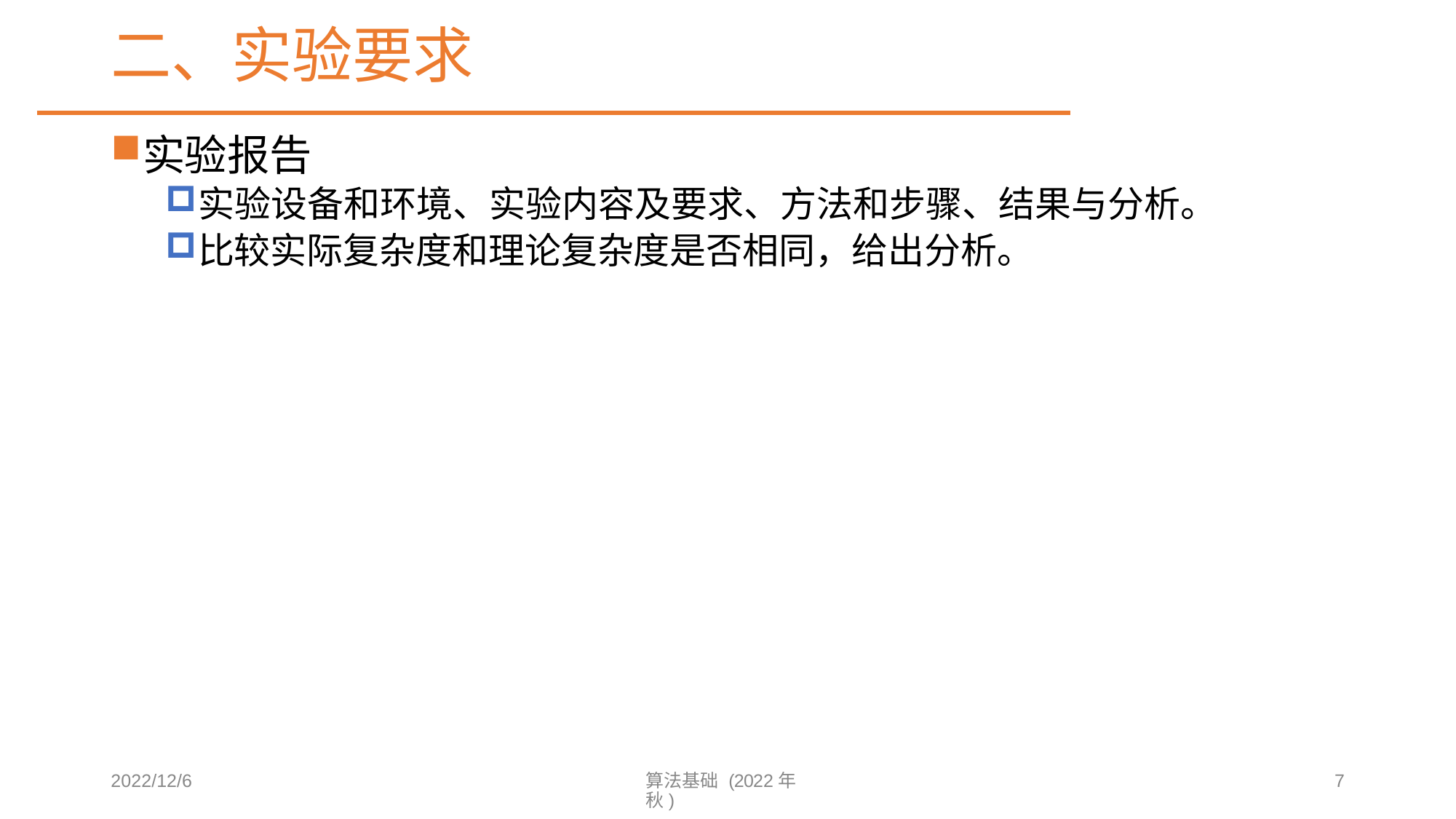

# 二、实验要求
实验报告
实验设备和环境、实验内容及要求、方法和步骤、结果与分析。
比较实际复杂度和理论复杂度是否相同，给出分析。
2022/12/6
算法基础 (2022年秋)
7